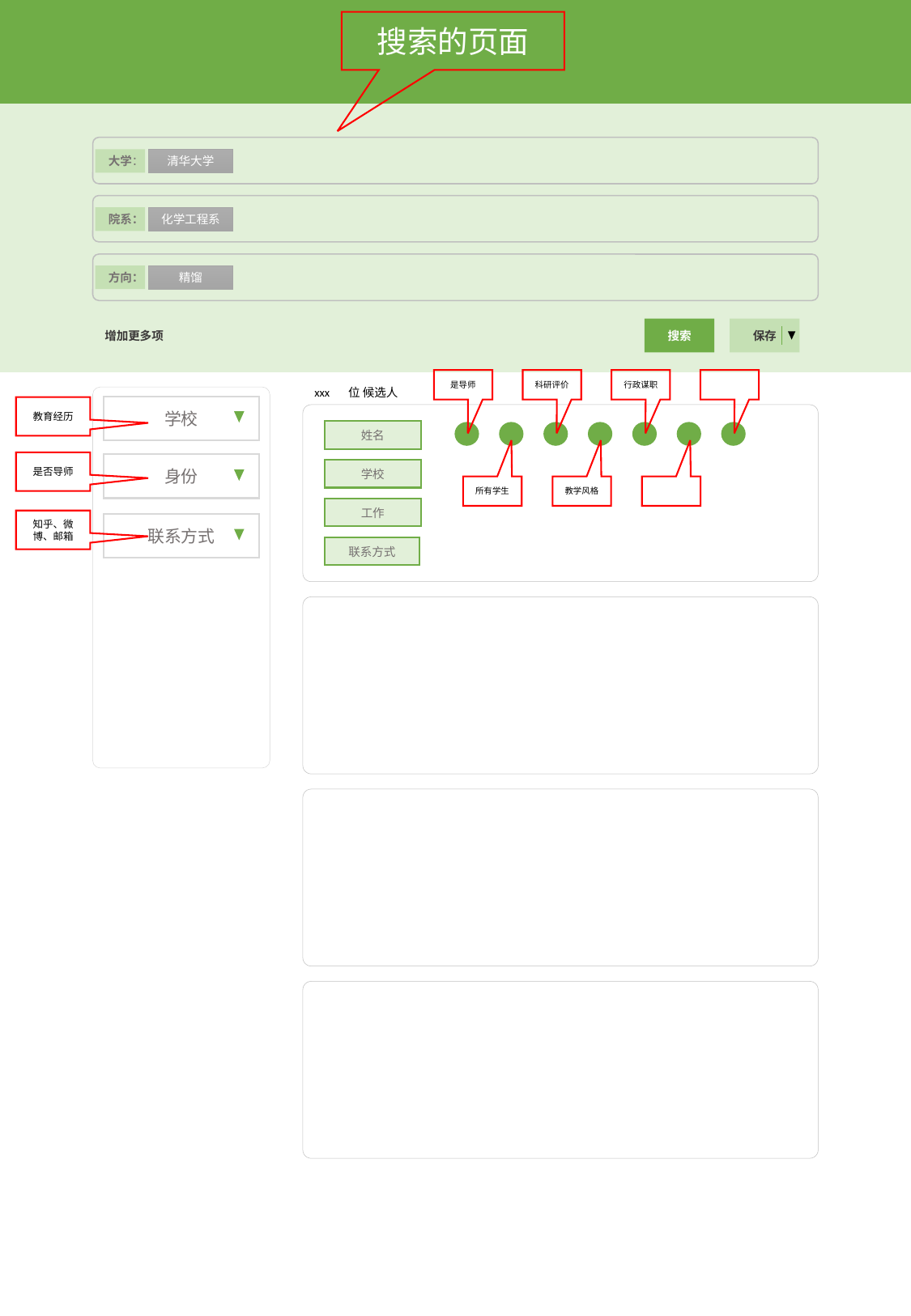

搜索的页面

大学：
清华大学

院系：
化学工程系

方向：
精馏
增加更多项
搜索
保存

是导师
科研评价
行政谋职

xxx      位 候选人

学校

教育经历

姓名

是否导师
身份

学校
所有学生
教学风格

工作
知乎、微博、邮箱
联系方式

联系方式